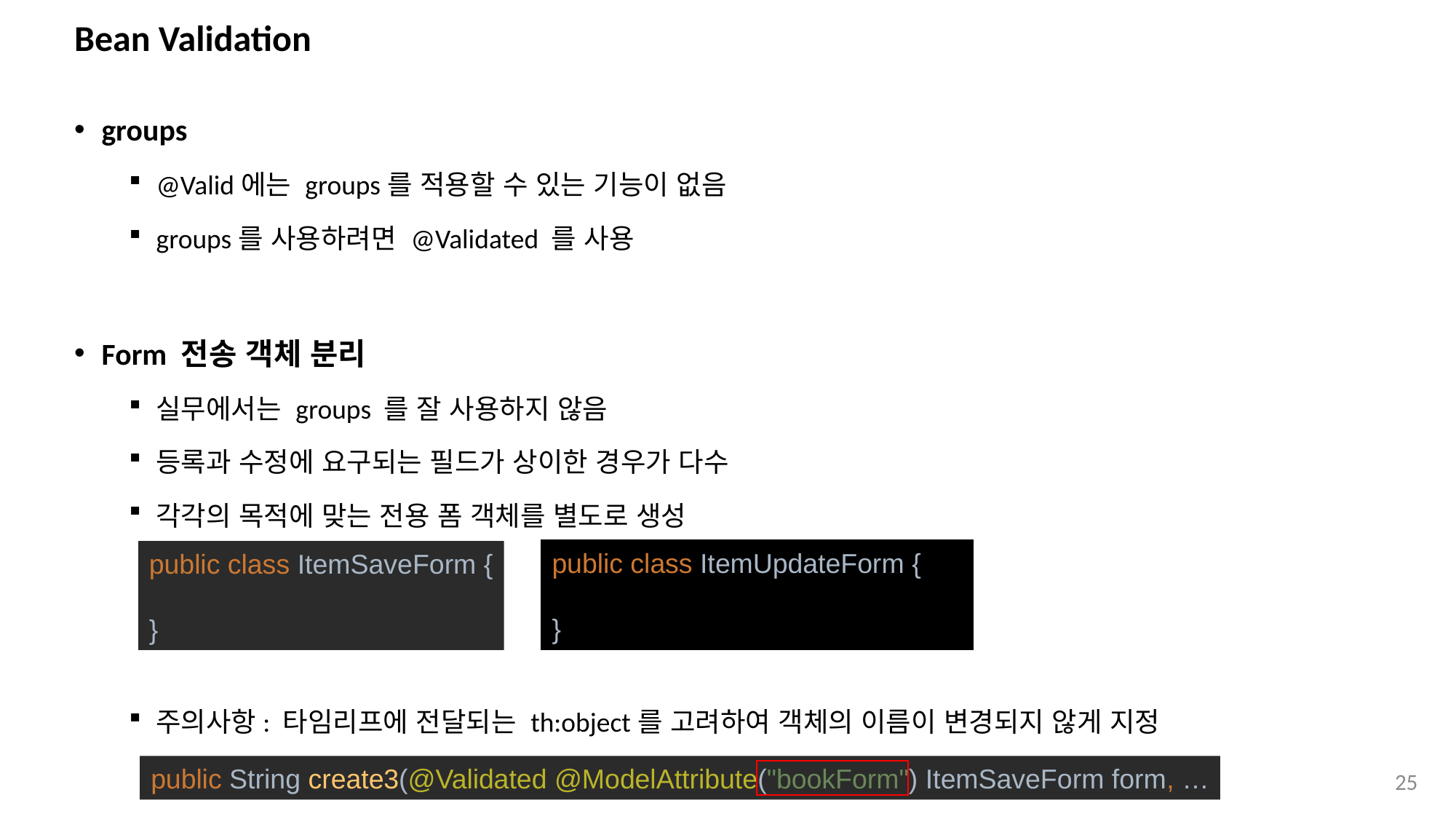

# Bean Validation
groups
@Valid에는 groups를 적용할 수 있는 기능이 없음
groups를 사용하려면 @Validated 를 사용

Form 전송 객체 분리
실무에서는 groups 를 잘 사용하지 않음
등록과 수정에 요구되는 필드가 상이한 경우가 다수
각각의 목적에 맞는 전용 폼 객체를 별도로 생성

주의사항: 타임리프에 전달되는 th:object를 고려하여 객체의 이름이 변경되지 않게 지정

public class ItemSaveForm {
}
public class ItemUpdateForm {
}
public String create3(@Validated @ModelAttribute("bookForm") ItemSaveForm form, …
25